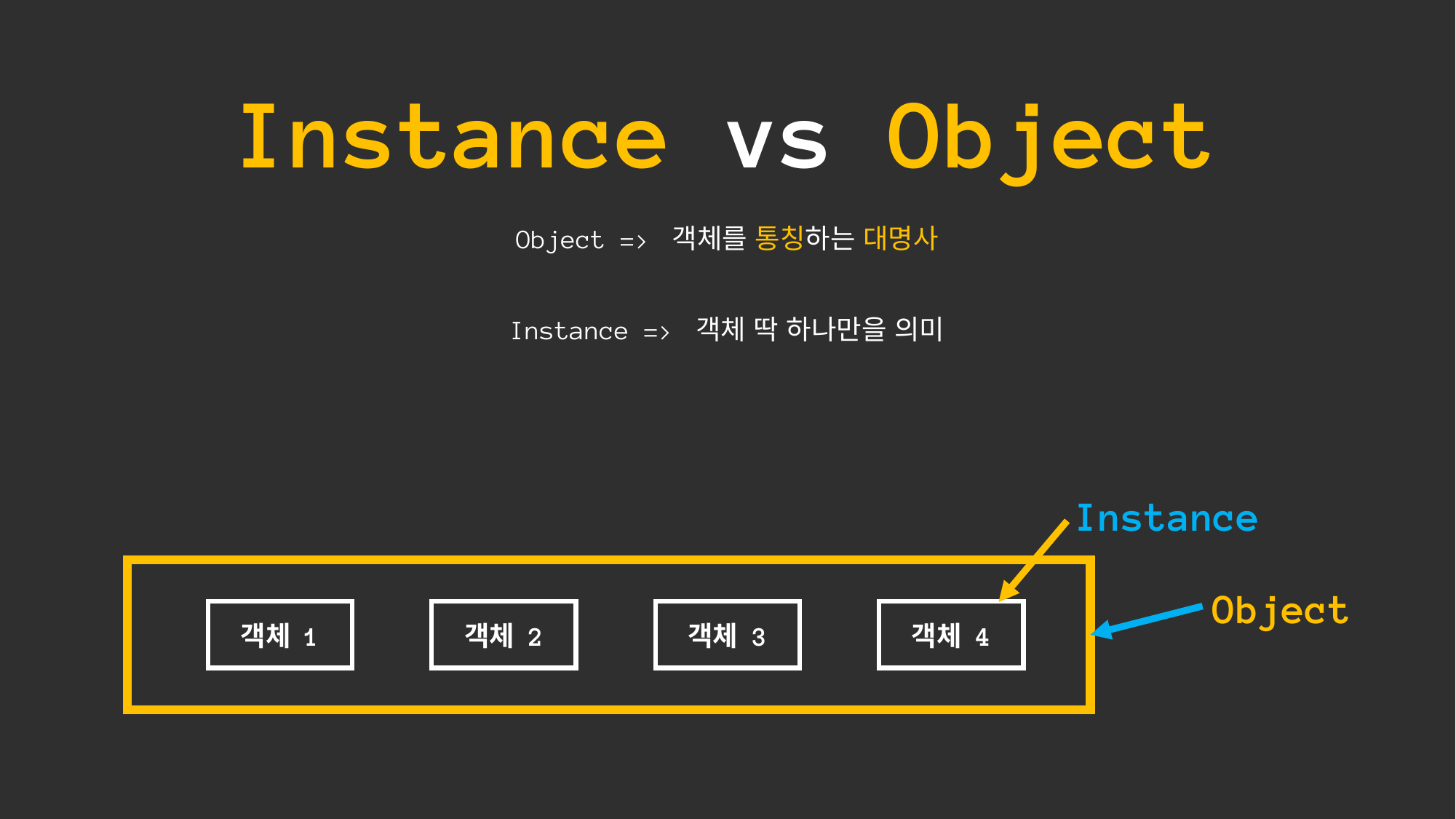

Instance vs Object
Object => 객체를 통칭하는 대명사
Instance => 객체 딱 하나만을 의미
Instance

Object
객체 1
객체 2
객체 3
객체 4